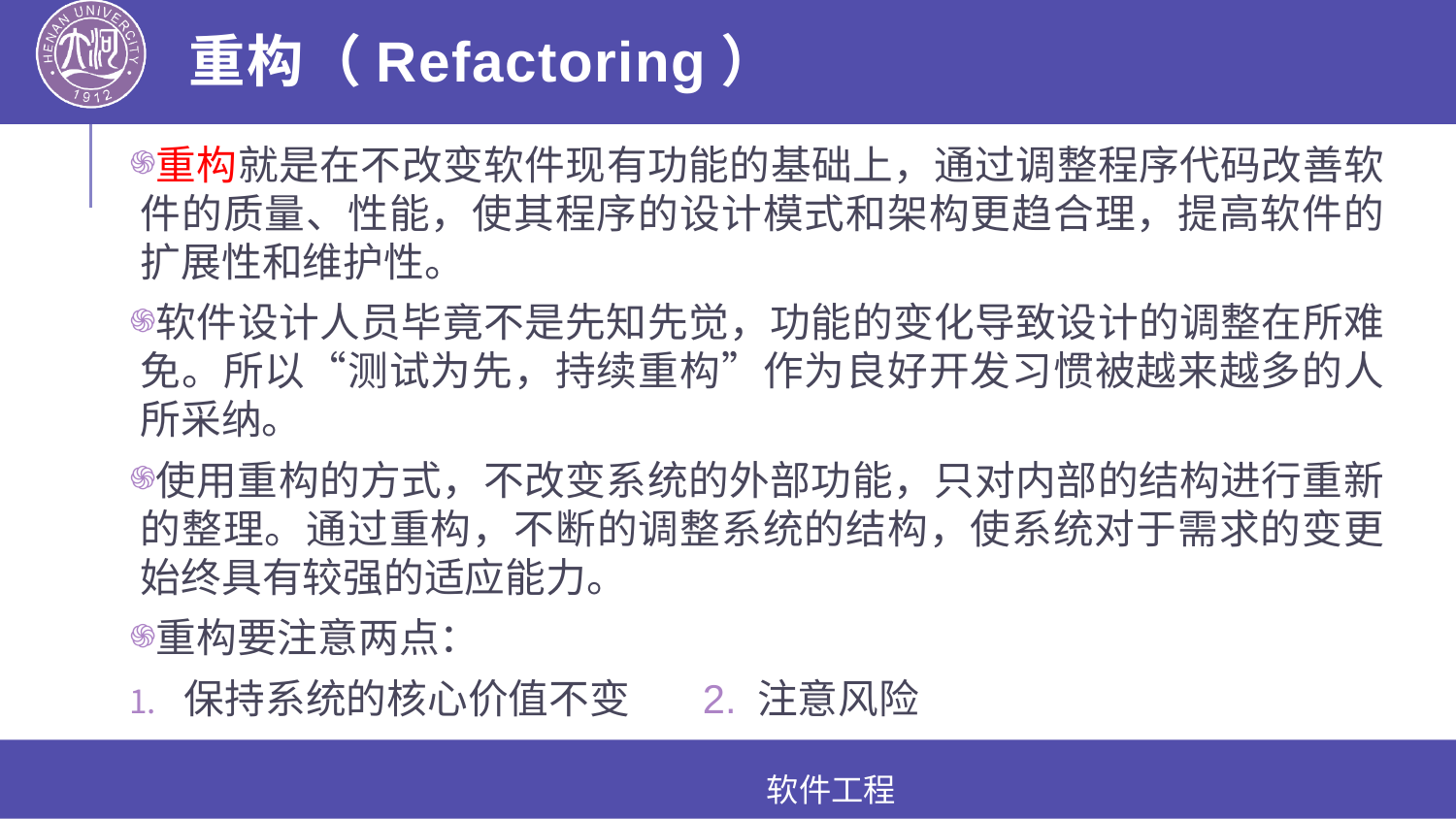

# 重构（Refactoring）
重构就是在不改变软件现有功能的基础上，通过调整程序代码改善软件的质量、性能，使其程序的设计模式和架构更趋合理，提高软件的扩展性和维护性。
软件设计人员毕竟不是先知先觉，功能的变化导致设计的调整在所难免。所以“测试为先，持续重构”作为良好开发习惯被越来越多的人所采纳。
使用重构的方式，不改变系统的外部功能，只对内部的结构进行重新的整理。通过重构，不断的调整系统的结构，使系统对于需求的变更始终具有较强的适应能力。
重构要注意两点：
保持系统的核心价值不变       2. 注意风险

软件工程
39